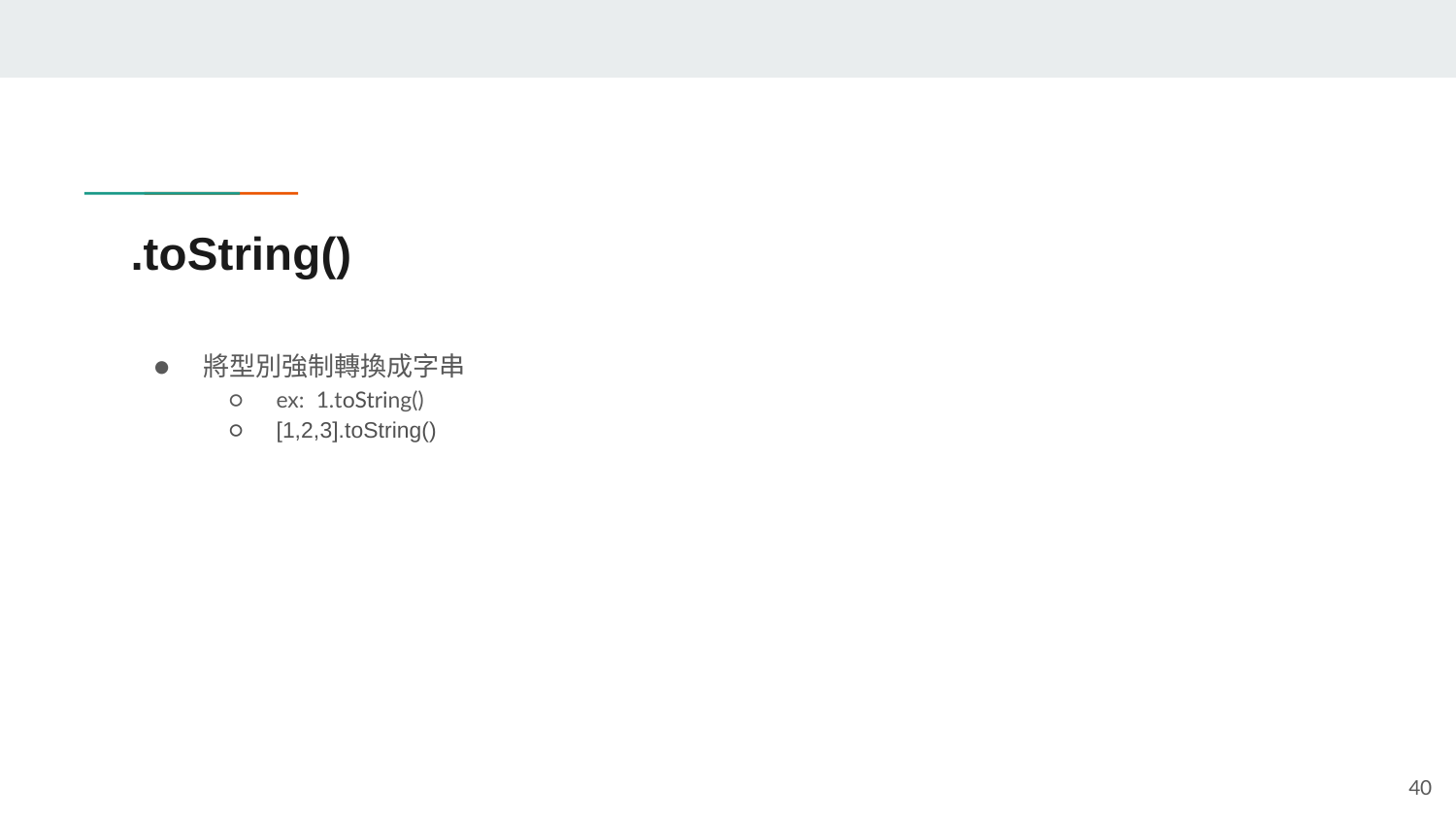

# .toString()
將型別強制轉換成字串
ex:  1.toString()
[1,2,3].toString()

40